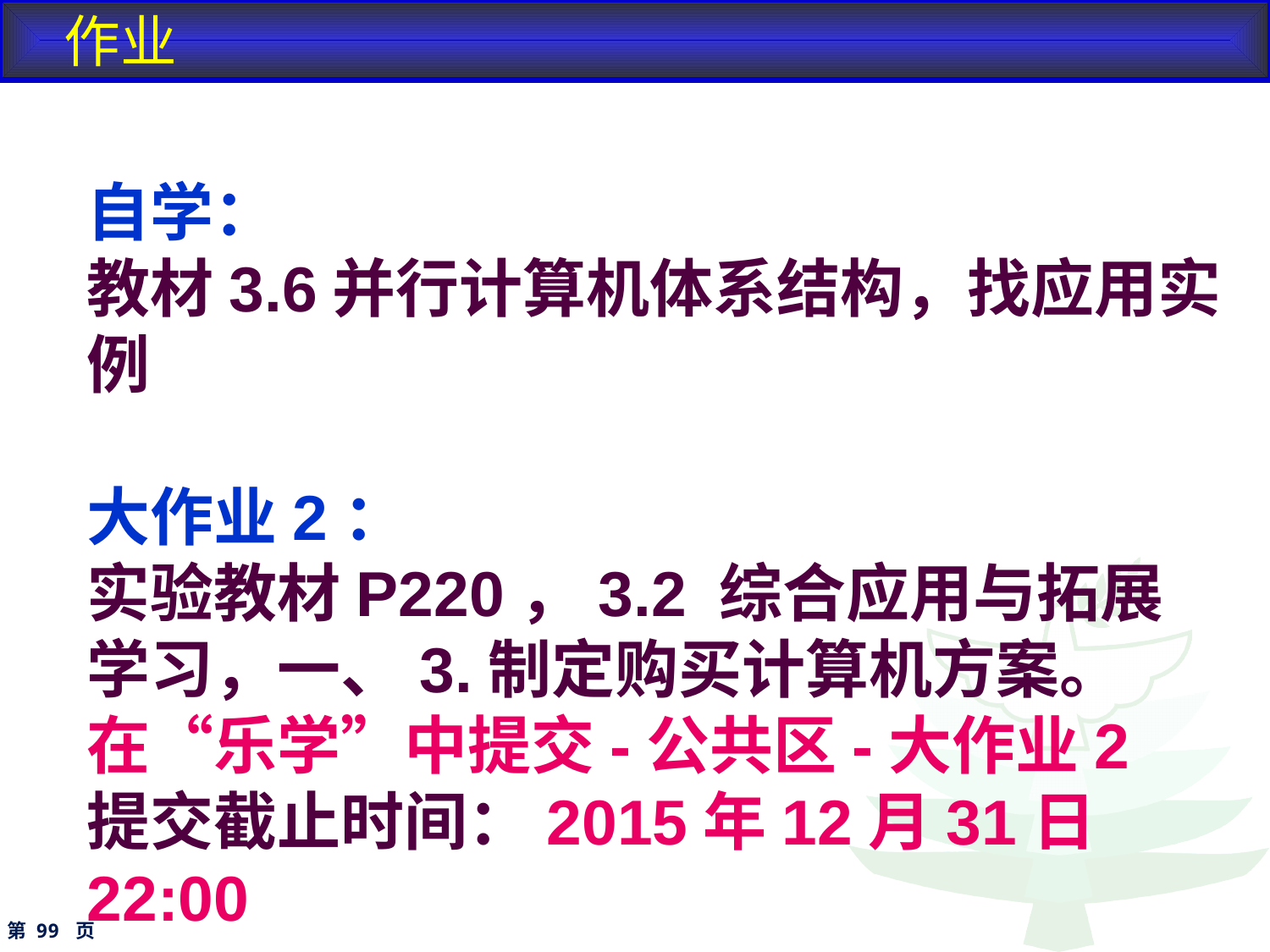

作业

自学：
教材3.6并行计算机体系结构，找应用实例

大作业2：
实验教材P220，3.2 综合应用与拓展学习，一、3.制定购买计算机方案。
在“乐学”中提交-公共区-大作业2
提交截止时间：2015年12月31日22:00